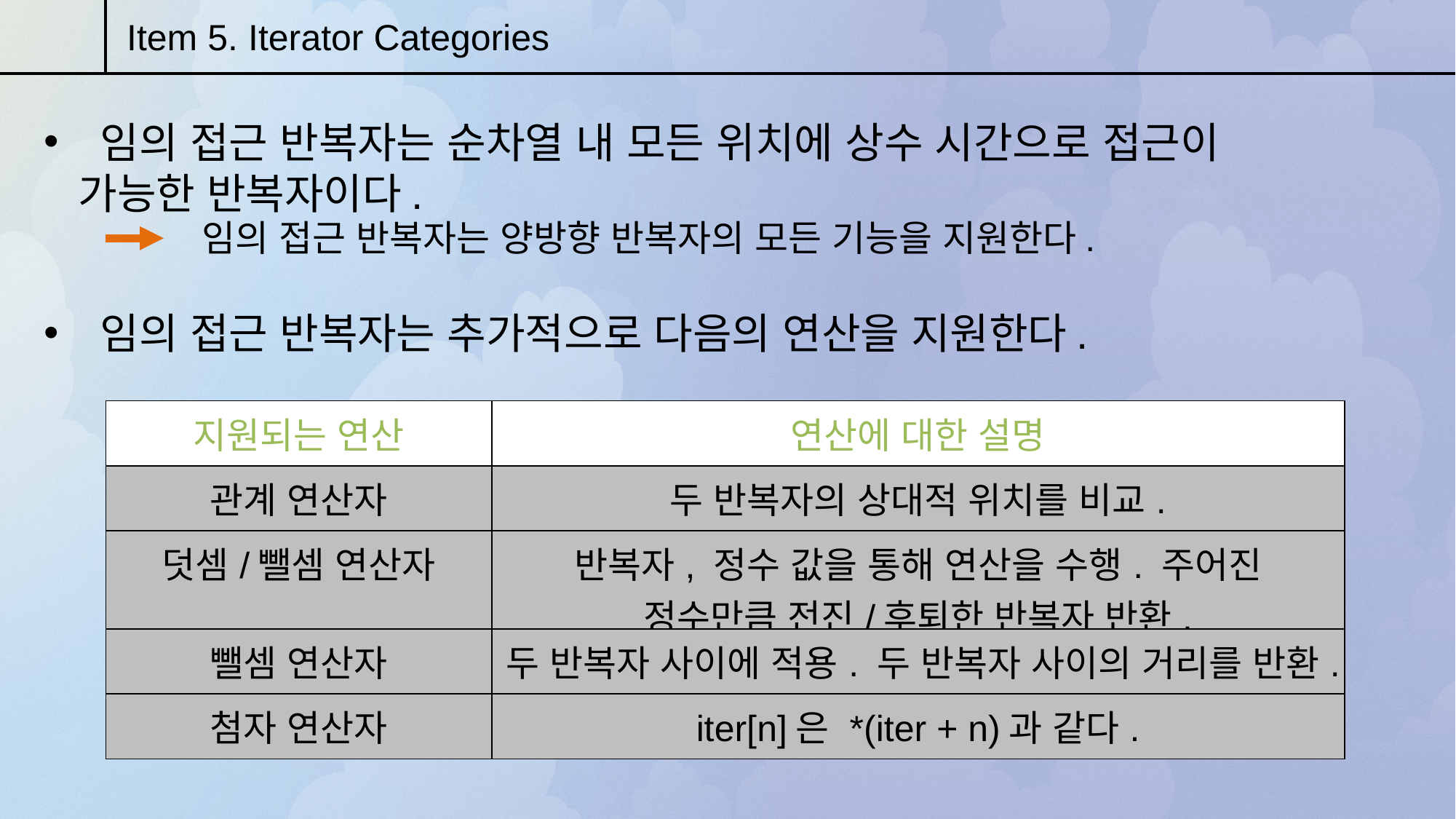

Item 5. Iterator Categories
 임의 접근 반복자는 순차열 내 모든 위치에 상수 시간으로 접근이 가능한 반복자이다.
임의 접근 반복자는 양방향 반복자의 모든 기능을 지원한다.
 임의 접근 반복자는 추가적으로 다음의 연산을 지원한다.
| 지원되는 연산 | 연산에 대한 설명 |
| --- | --- |
| 관계 연산자 | 두 반복자의 상대적 위치를 비교. |
| 덧셈/뺄셈 연산자 | 반복자, 정수 값을 통해 연산을 수행. 주어진 정수만큼 전진/후퇴한 반복자 반환. |
| 뺄셈 연산자 | 두 반복자 사이에 적용. 두 반복자 사이의 거리를 반환. |
| 첨자 연산자 | iter[n]은 \*(iter + n)과 같다. |